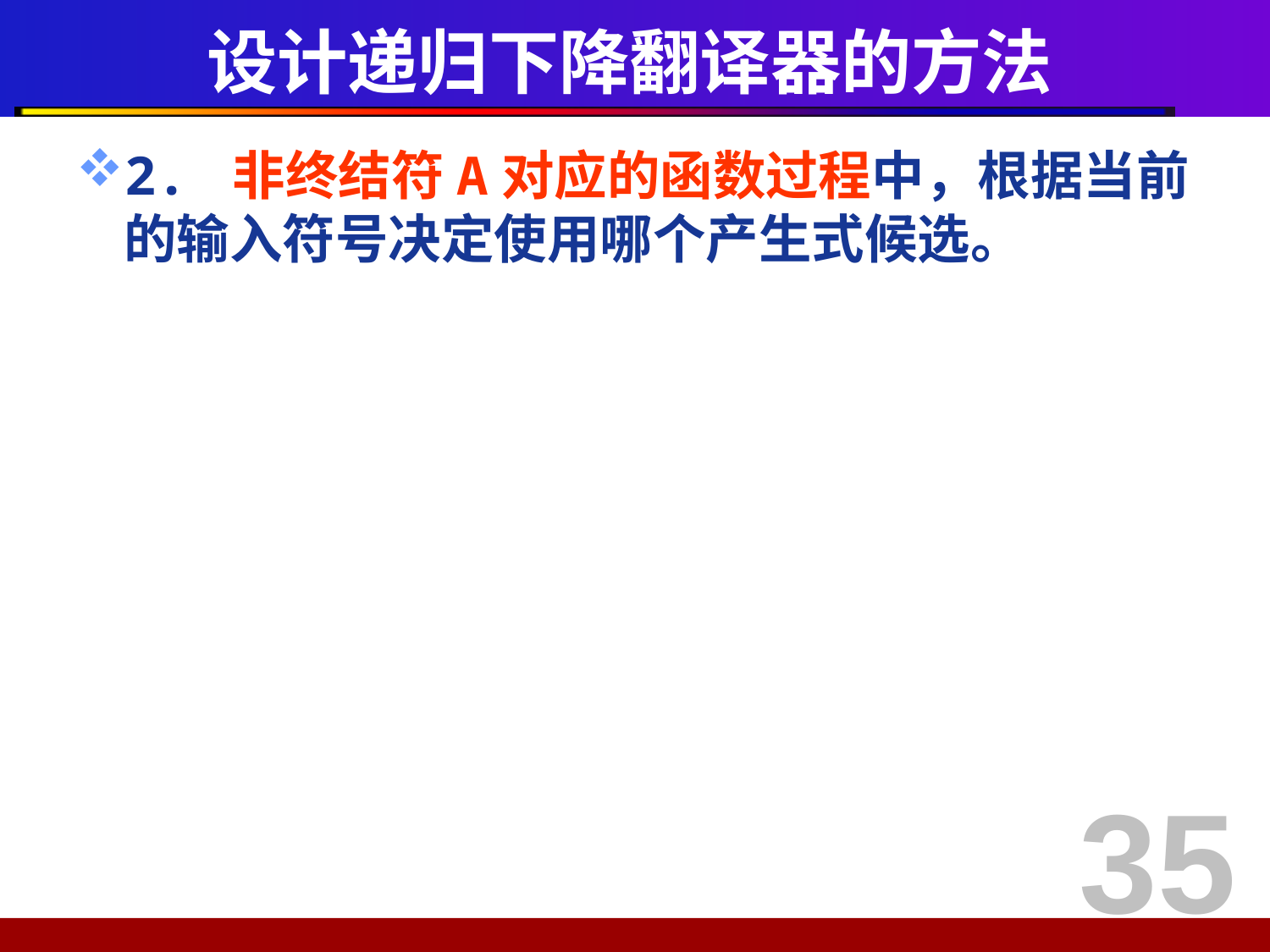

# 设计递归下降翻译器的方法
2. 非终结符A对应的函数过程中，根据当前的输入符号决定使用哪个产生式候选。
35